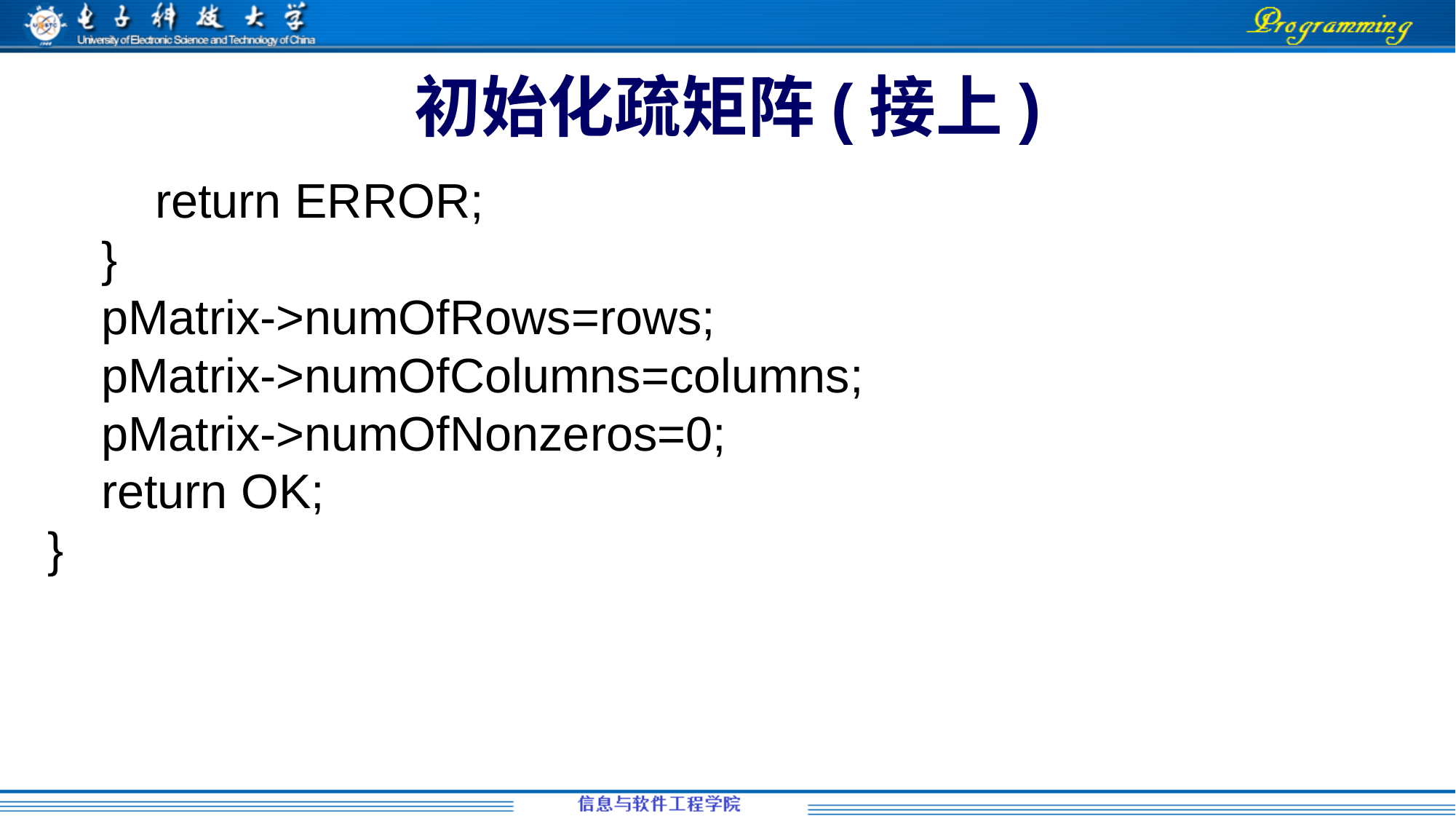

# 初始化疏矩阵(接上)
        return ERROR;
    }
    pMatrix->numOfRows=rows;
    pMatrix->numOfColumns=columns;
    pMatrix->numOfNonzeros=0;
    return OK;
}